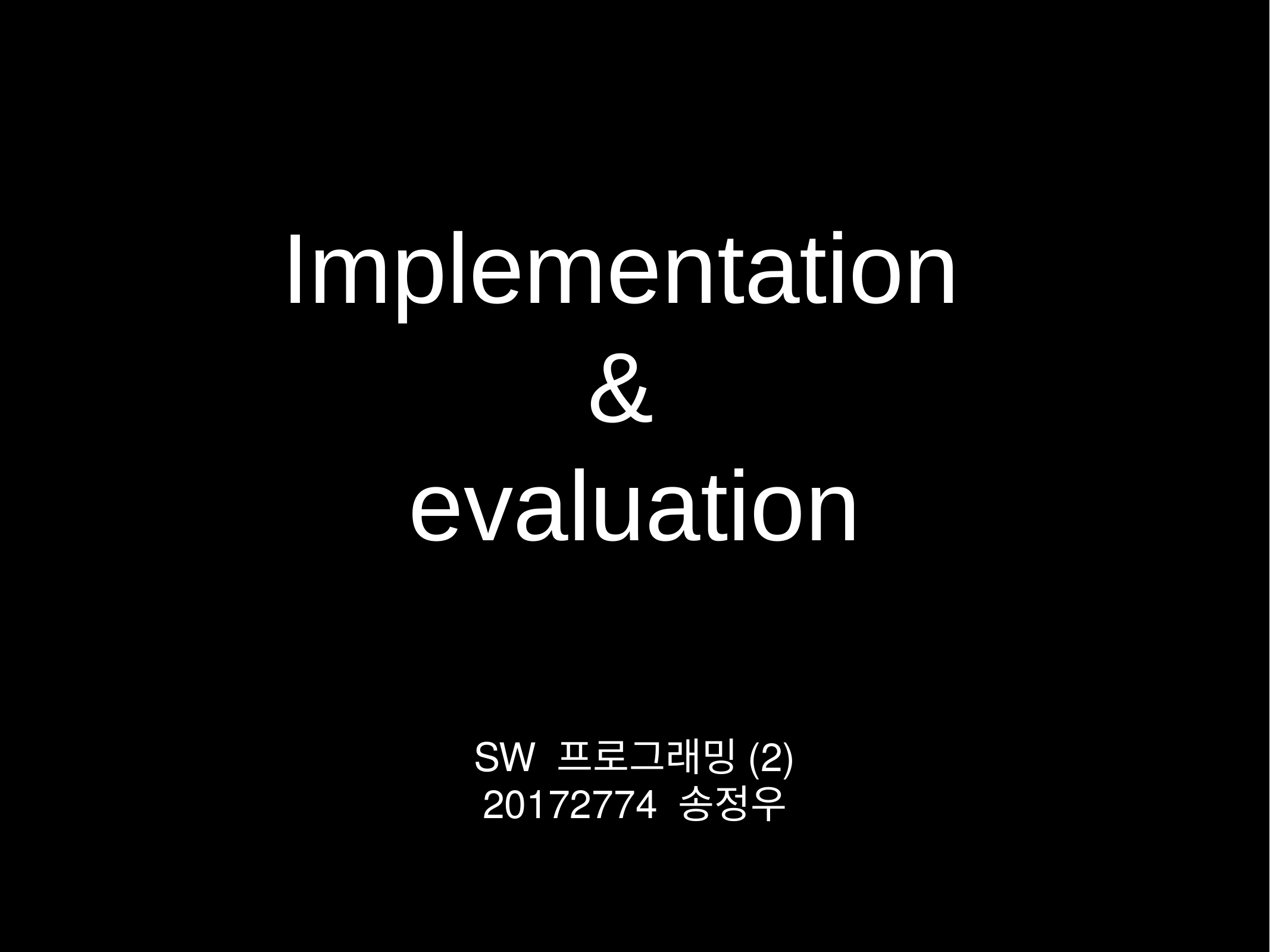

# Implementation
&
evaluation
SW 프로그래밍(2)
20172774 송정우